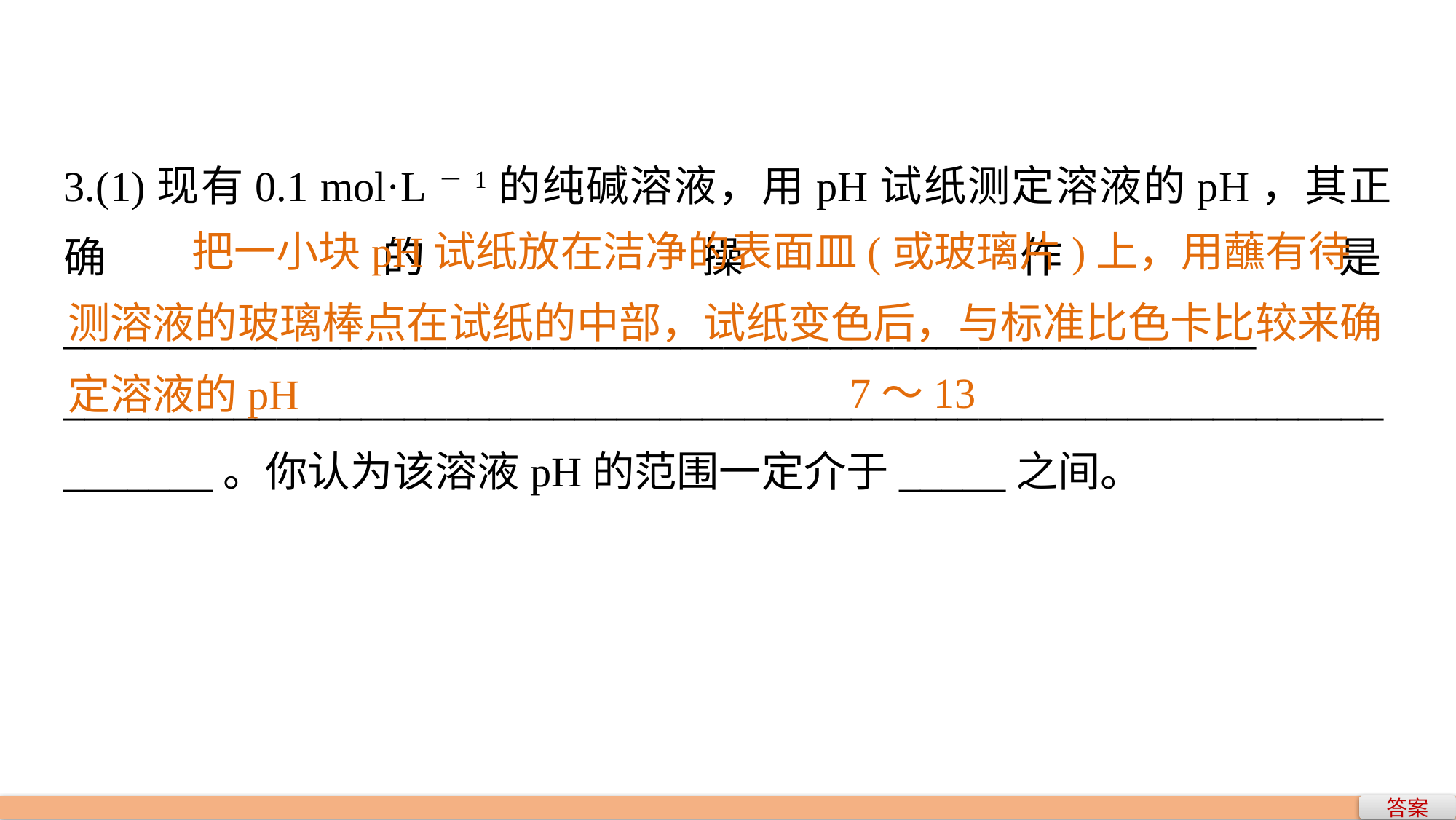

3.(1)现有0.1 mol·L－1的纯碱溶液，用pH试纸测定溶液的pH，其正确的操作是________________________________________________________
_____________________________________________________________________。你认为该溶液pH的范围一定介于_____之间。
            把一小块pH试纸放在洁净的表面皿(或玻璃片)上，用蘸有待测溶液的玻璃棒点在试纸的中部，试纸变色后，与标准比色卡比较来确定溶液的pH
7～13
答案